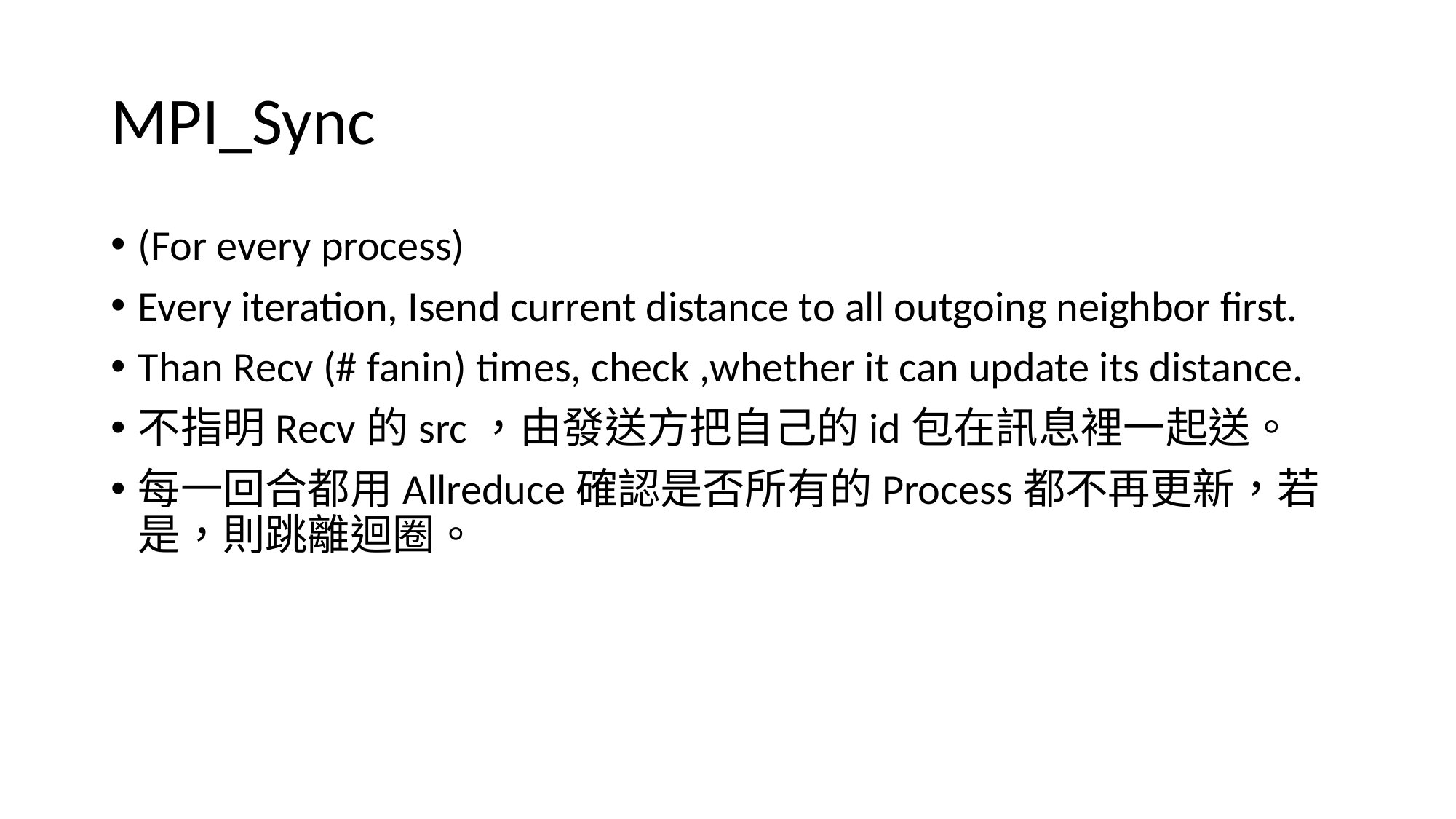

# MPI_Sync
(For every process)
Every iteration, Isend current distance to all outgoing neighbor first.
Than Recv (# fanin) times, check ,whether it can update its distance.
不指明Recv的src，由發送方把自己的id包在訊息裡一起送。
每一回合都用Allreduce確認是否所有的Process都不再更新，若是，則跳離迴圈。